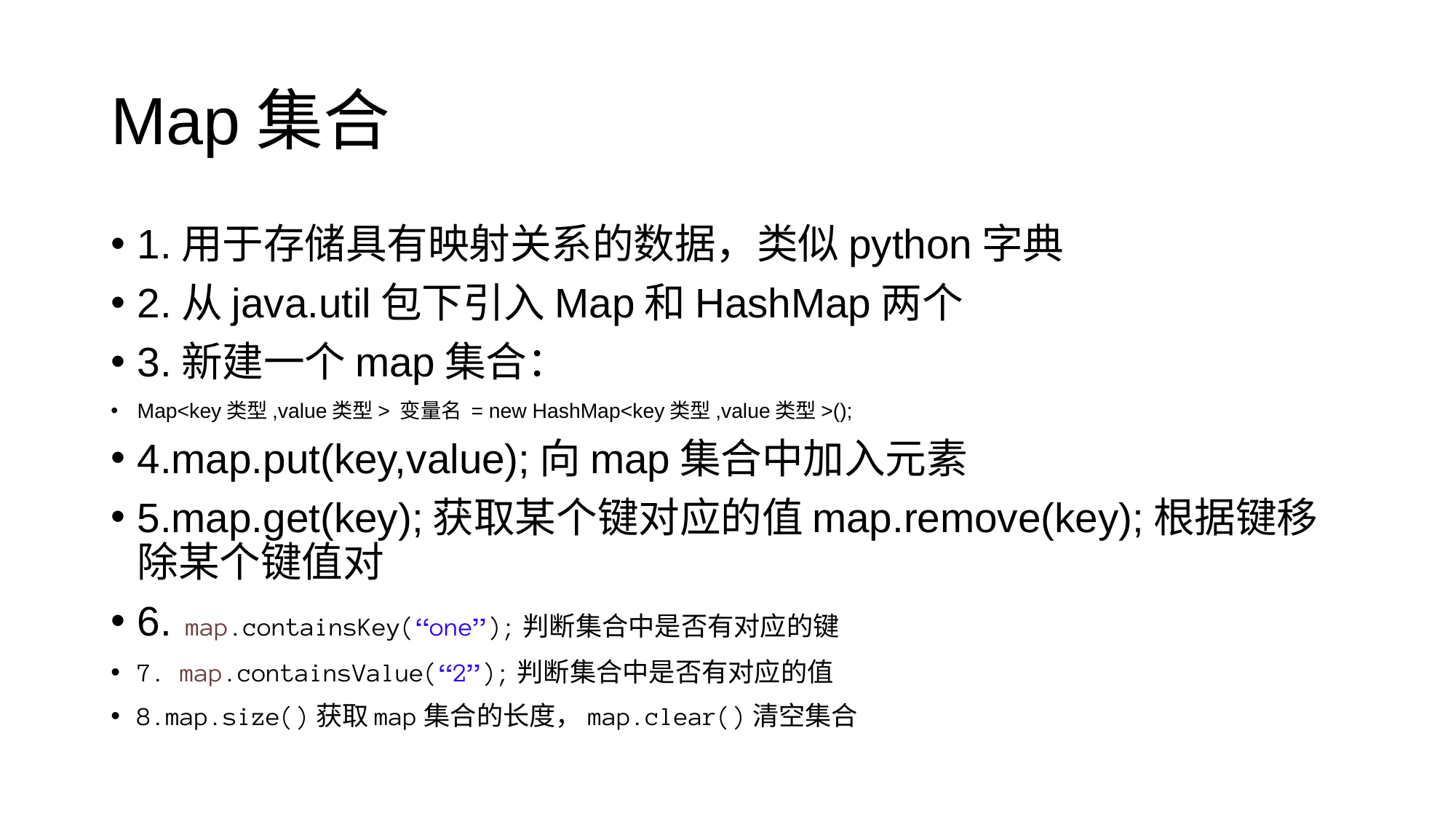

# Map集合
1.用于存储具有映射关系的数据，类似python字典
2.从java.util包下引入Map和HashMap两个
3.新建一个map集合：
Map<key类型,value类型> 变量名 = new HashMap<key类型,value类型>();
4.map.put(key,value);向map集合中加入元素
5.map.get(key);获取某个键对应的值map.remove(key);根据键移除某个键值对
6. map.containsKey(“one”);判断集合中是否有对应的键
7. map.containsValue(“2”);判断集合中是否有对应的值
8.map.size()获取map集合的长度，map.clear()清空集合